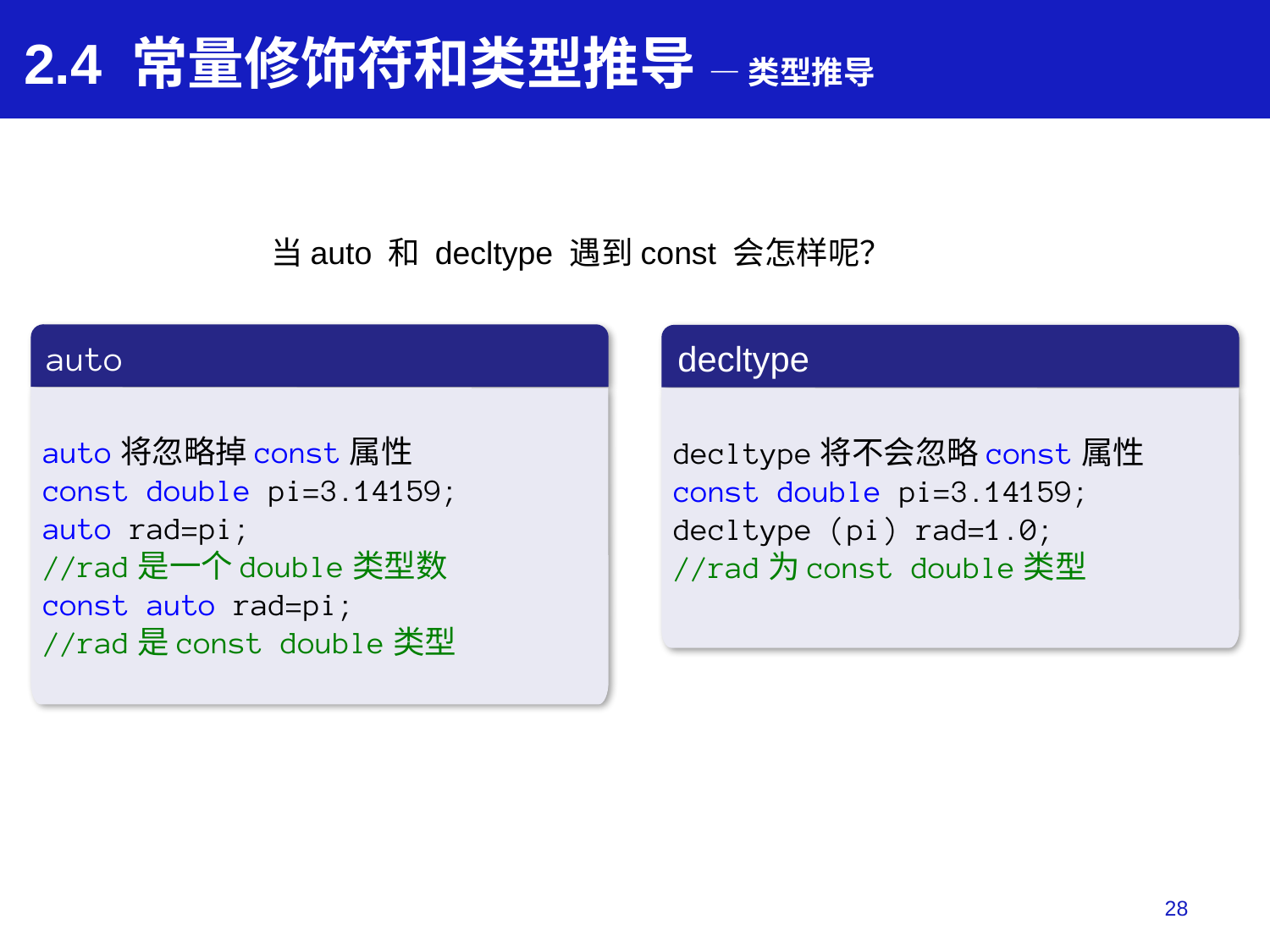

2.4 常量修饰符和类型推导 — 类型推导
当auto 和 decltype 遇到const 会怎样呢？
auto
decltype

auto将忽略掉const属性
const double pi=3.14159;
auto rad=pi;
//rad是一个double类型数
const auto rad=pi;
//rad是const double类型

decltype将不会忽略const属性
const double pi=3.14159;
decltype (pi) rad=1.0;
//rad为const double类型

28